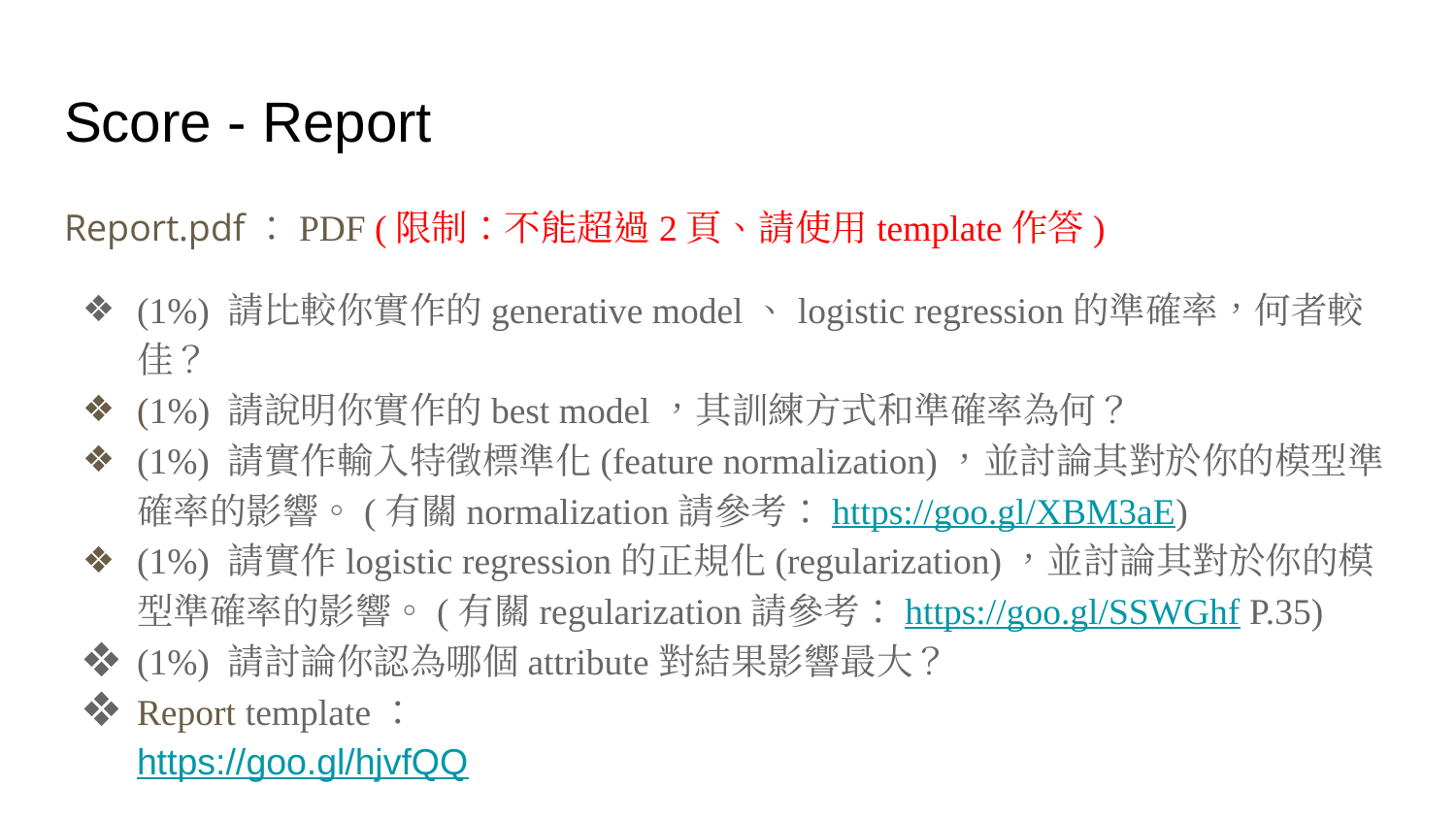

# Score - Report
Report.pdf：PDF (限制：不能超過2頁、請使用template作答)
(1%) 請比較你實作的generative model、logistic regression的準確率，何者較佳？
(1%) 請說明你實作的best model，其訓練方式和準確率為何？
(1%) 請實作輸入特徵標準化(feature normalization)，並討論其對於你的模型準確率的影響。(有關normalization請參考：https://goo.gl/XBM3aE)
(1%) 請實作logistic regression的正規化(regularization)，並討論其對於你的模型準確率的影響。(有關regularization請參考：https://goo.gl/SSWGhf P.35)
(1%) 請討論你認為哪個attribute對結果影響最大？
Report template：
https://goo.gl/hjvfQQ